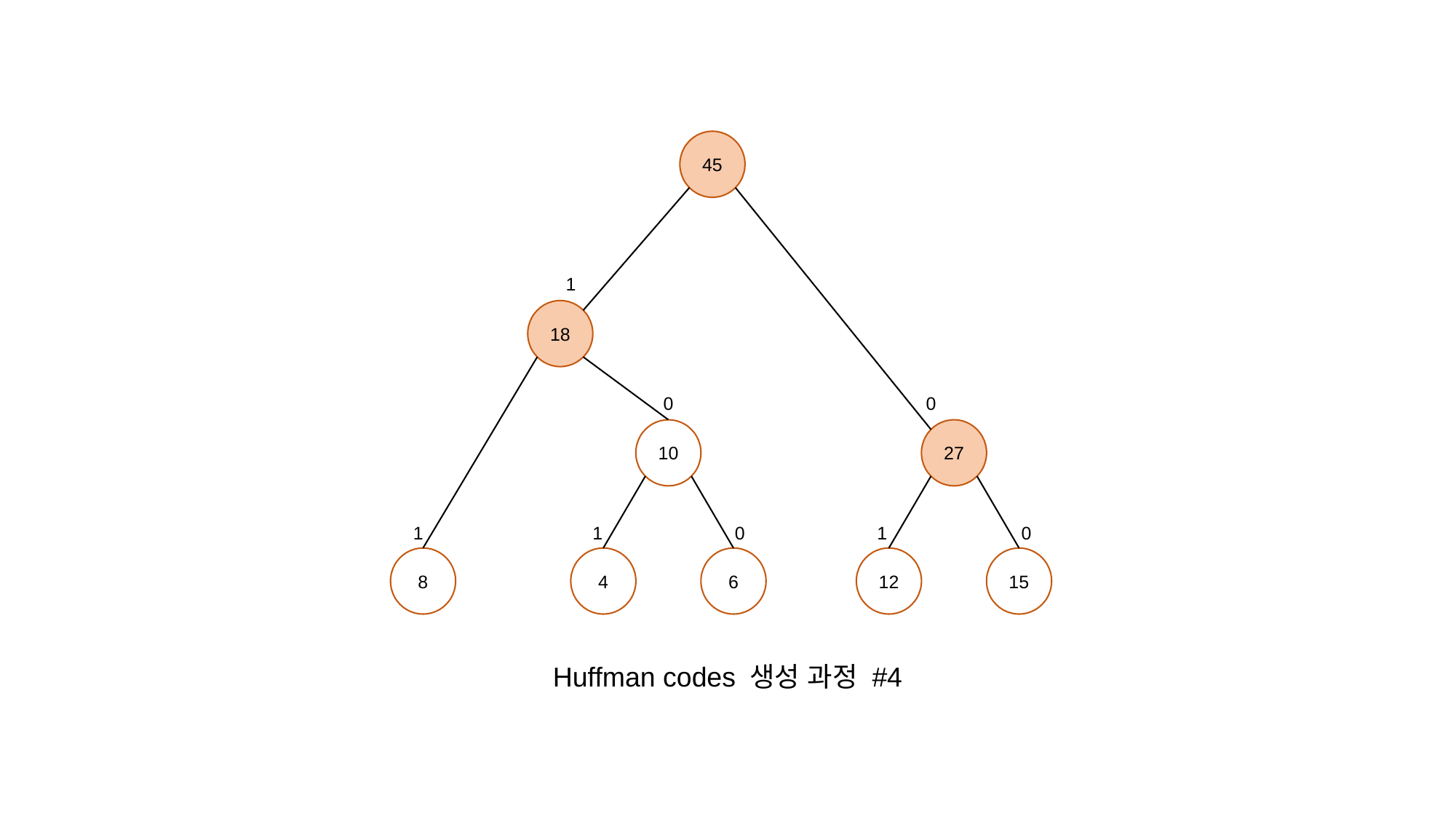

45
1
18
0
0
10
27
1
1
0
1
0
8
4
6
12
15
Huffman codes 생성 과정 #4